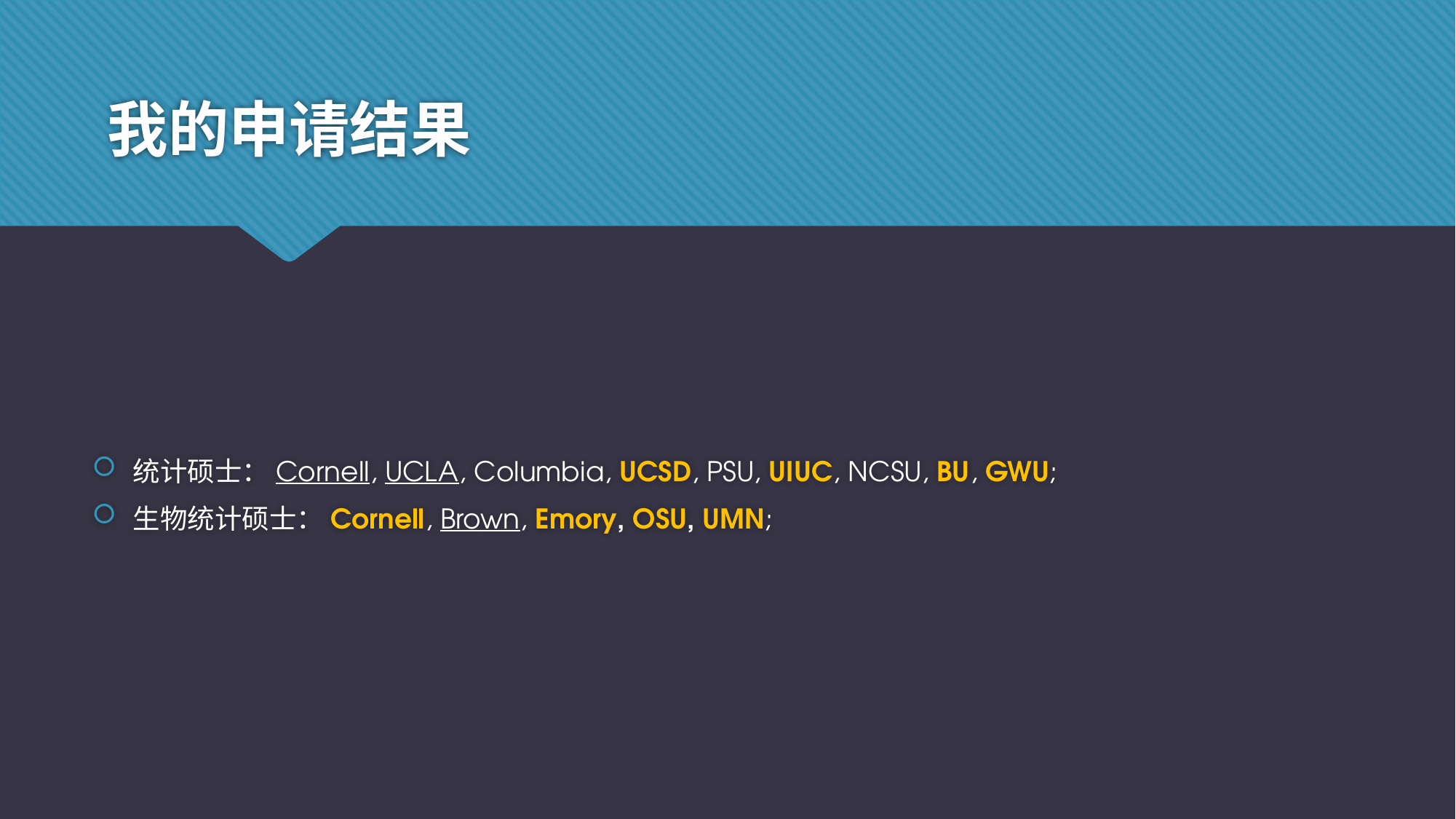

# 我的申请结果
统计硕士：Cornell, UCLA, Columbia, UCSD, PSU, UIUC, NCSU, BU, GWU;
生物统计硕士：Cornell, Brown, Emory, OSU, UMN;